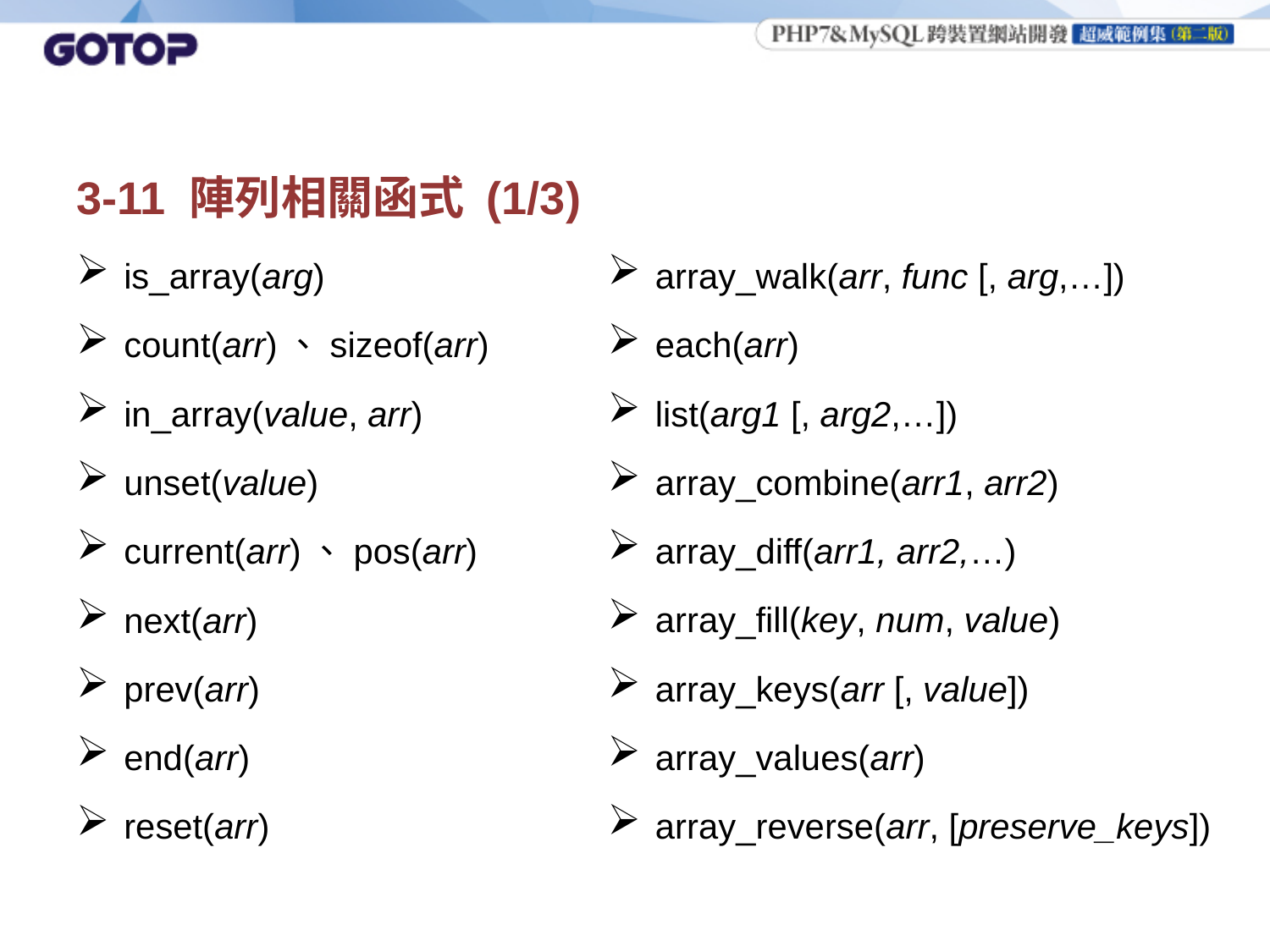

# 3-11 陣列相關函式 (1/3)
is_array(arg)
count(arr)、sizeof(arr)
in_array(value, arr)
unset(value)
current(arr)、pos(arr)
next(arr)
prev(arr)
end(arr)
reset(arr)
array_walk(arr, func [, arg,…])
each(arr)
list(arg1 [, arg2,…])
array_combine(arr1, arr2)
array_diff(arr1, arr2,…)
array_fill(key, num, value)
array_keys(arr [, value])
array_values(arr)
array_reverse(arr, [preserve_keys])